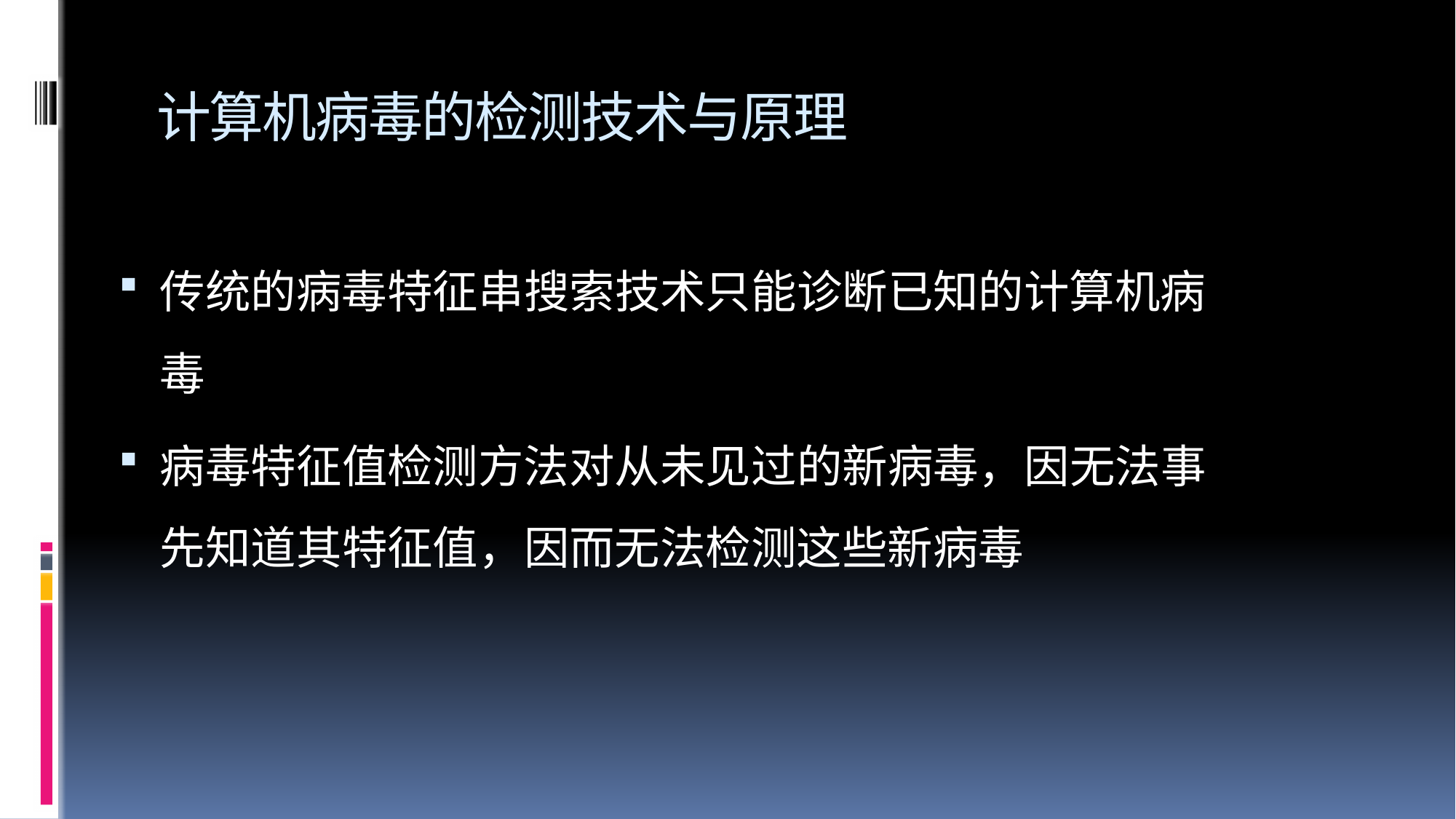

# 计算机病毒的检测技术与原理
传统的病毒特征串搜索技术只能诊断已知的计算机病毒
病毒特征值检测方法对从未见过的新病毒，因无法事先知道其特征值，因而无法检测这些新病毒